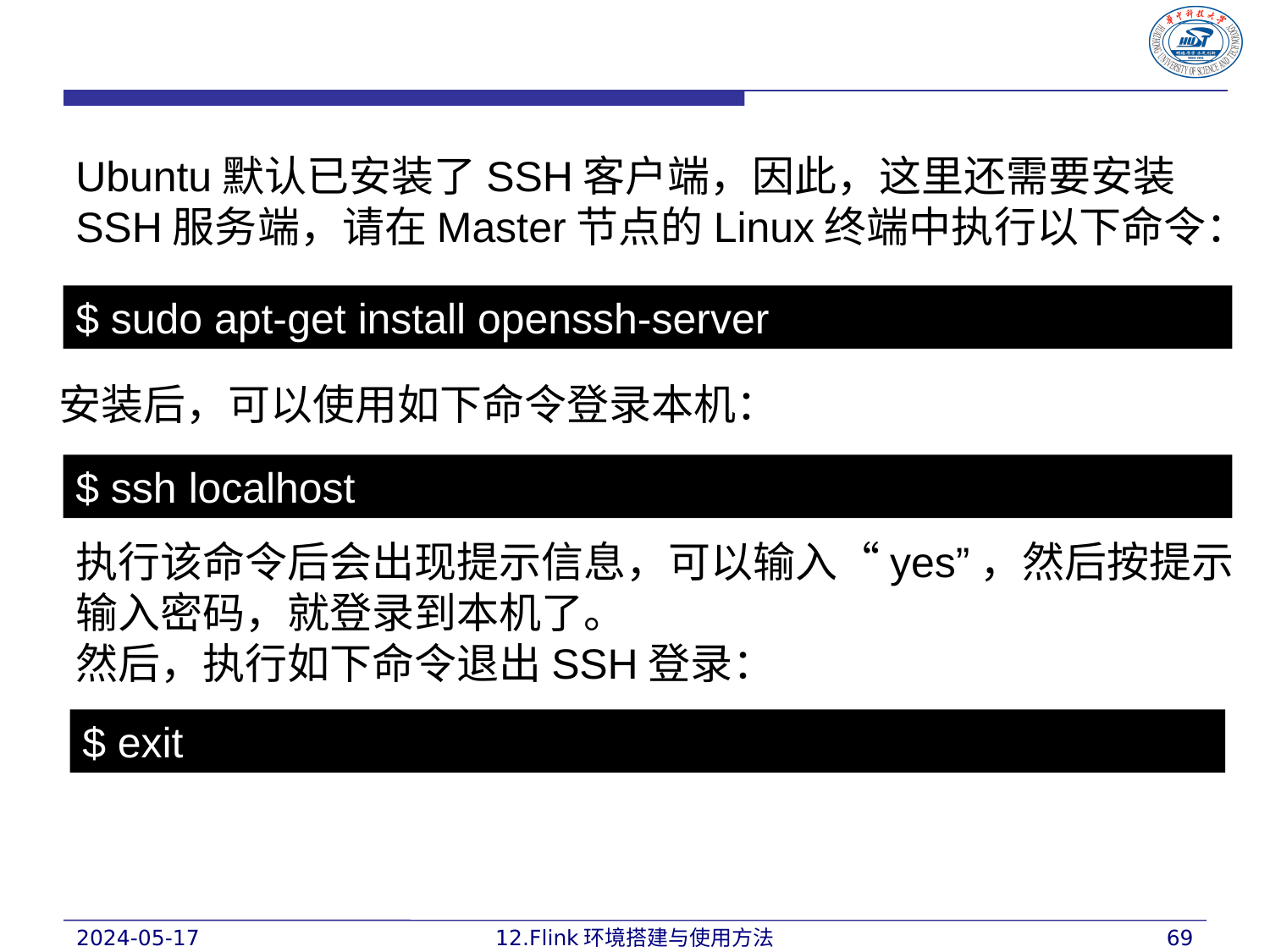

Ubuntu默认已安装了SSH客户端，因此，这里还需要安装SSH服务端，请在Master节点的Linux终端中执行以下命令：
$ sudo apt-get install openssh-server
安装后，可以使用如下命令登录本机：
$ ssh localhost
执行该命令后会出现提示信息，可以输入“yes”，然后按提示输入密码，就登录到本机了。
然后，执行如下命令退出SSH登录：
$ exit
2024-05-17
12.Flink环境搭建与使用方法
69